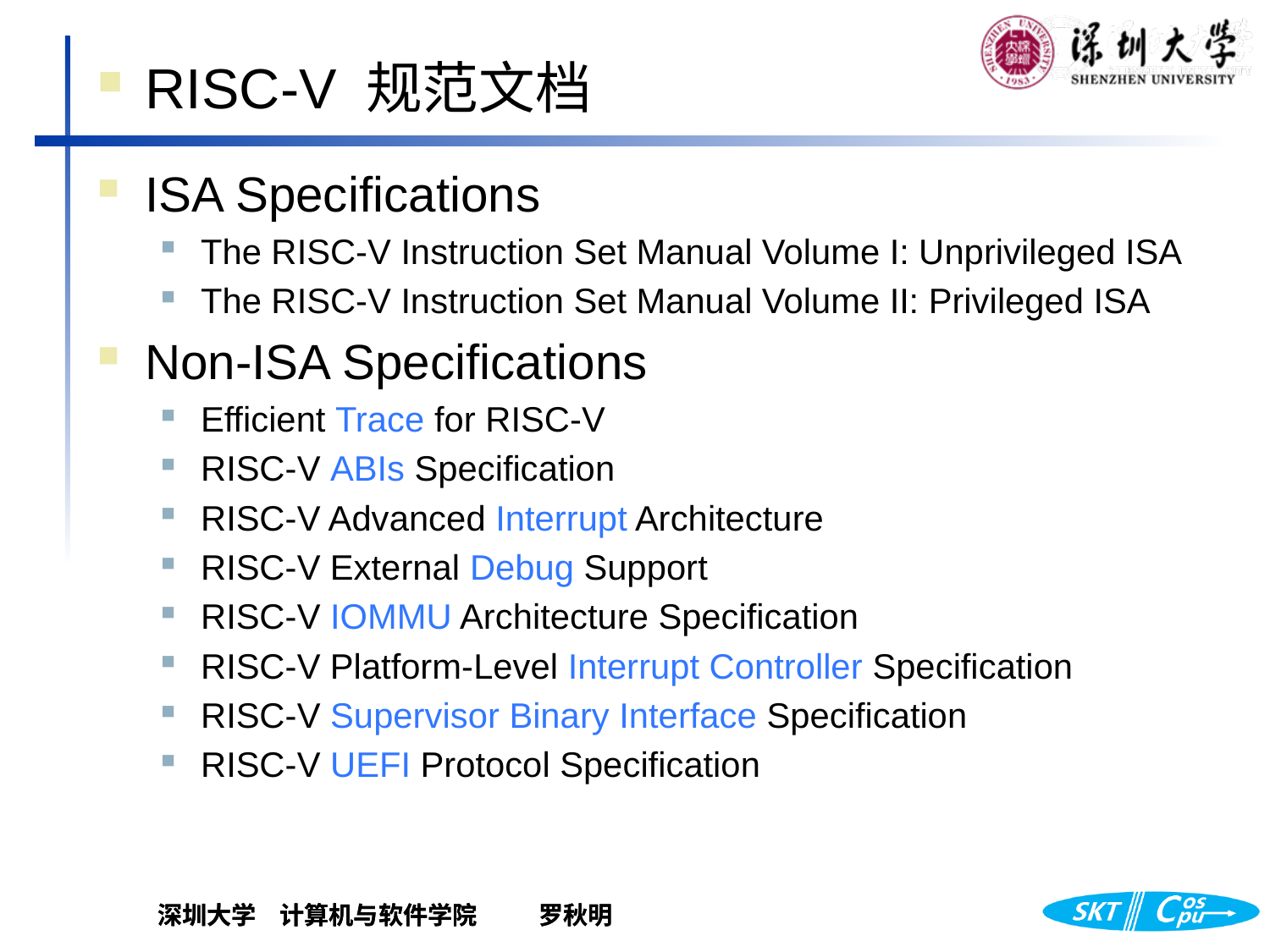

RISC-V 规范文档
ISA Specifications
The RISC-V Instruction Set Manual Volume I: Unprivileged ISA
The RISC-V Instruction Set Manual Volume II: Privileged ISA
Non-ISA Specifications
Efficient Trace for RISC-V
RISC-V ABIs Specification
RISC-V Advanced Interrupt Architecture
RISC-V External Debug Support
RISC-V IOMMU Architecture Specification
RISC-V Platform-Level Interrupt Controller Specification
RISC-V Supervisor Binary Interface Specification
RISC-V UEFI Protocol Specification